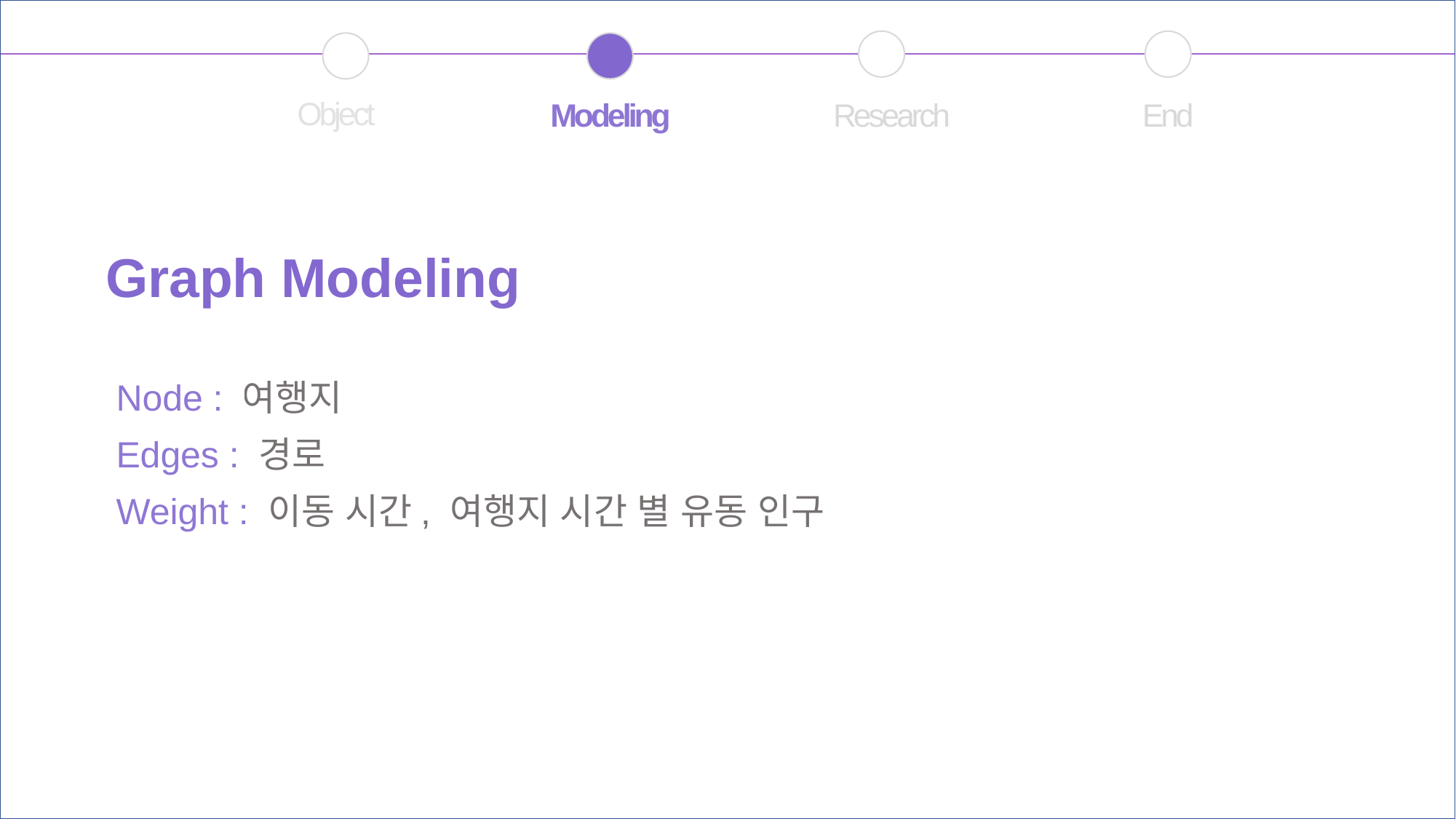

Object
Modeling
Research
End
Graph Modeling
Node : 여행지
Edges : 경로
Weight : 이동 시간, 여행지 시간 별 유동 인구